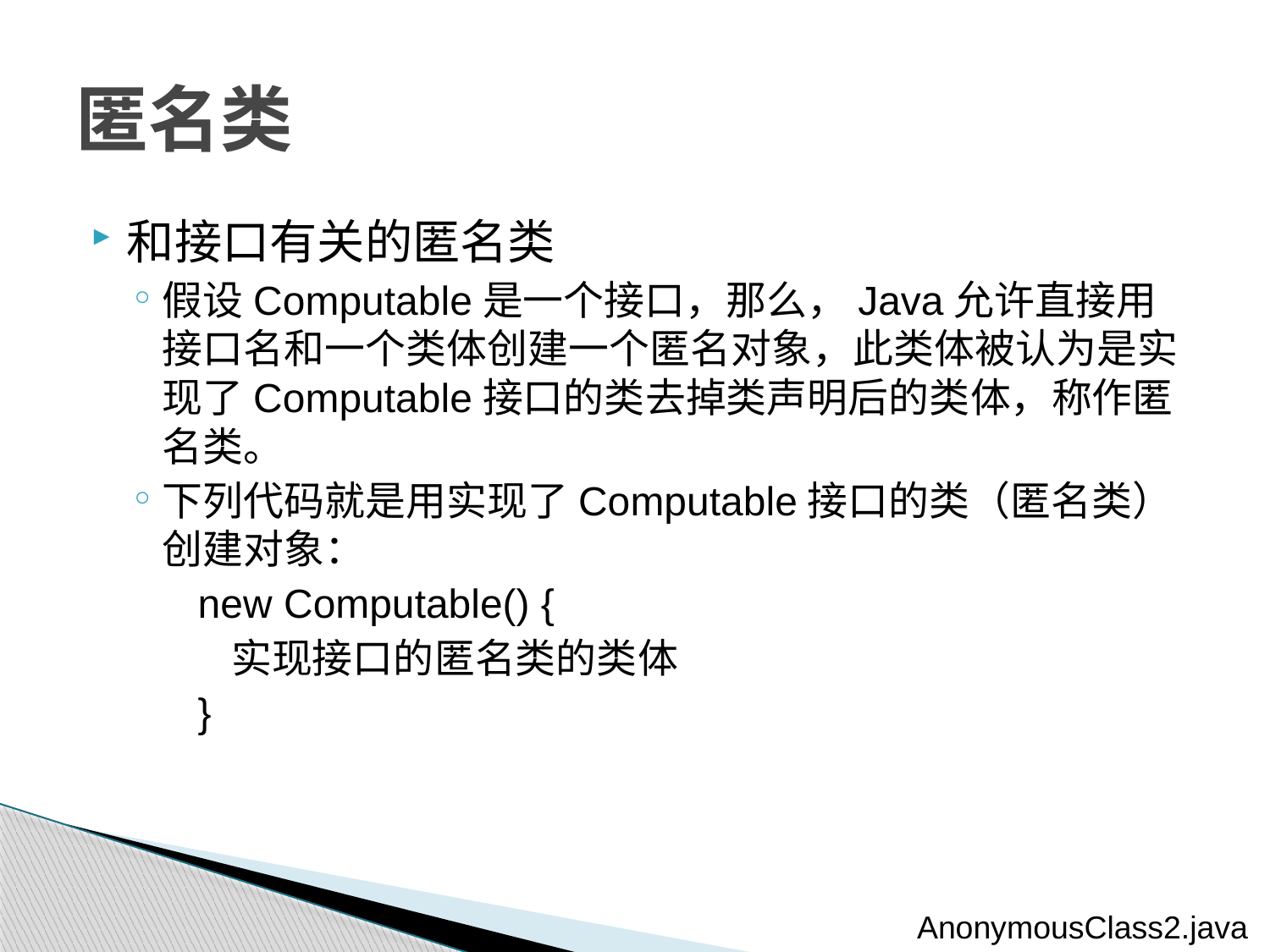

# 匿名类
和接口有关的匿名类
假设Computable是一个接口，那么，Java允许直接用接口名和一个类体创建一个匿名对象，此类体被认为是实现了Computable接口的类去掉类声明后的类体，称作匿名类。
下列代码就是用实现了Computable接口的类（匿名类）创建对象：
      new Computable() {
          实现接口的匿名类的类体
      }

AnonymousClass2.java